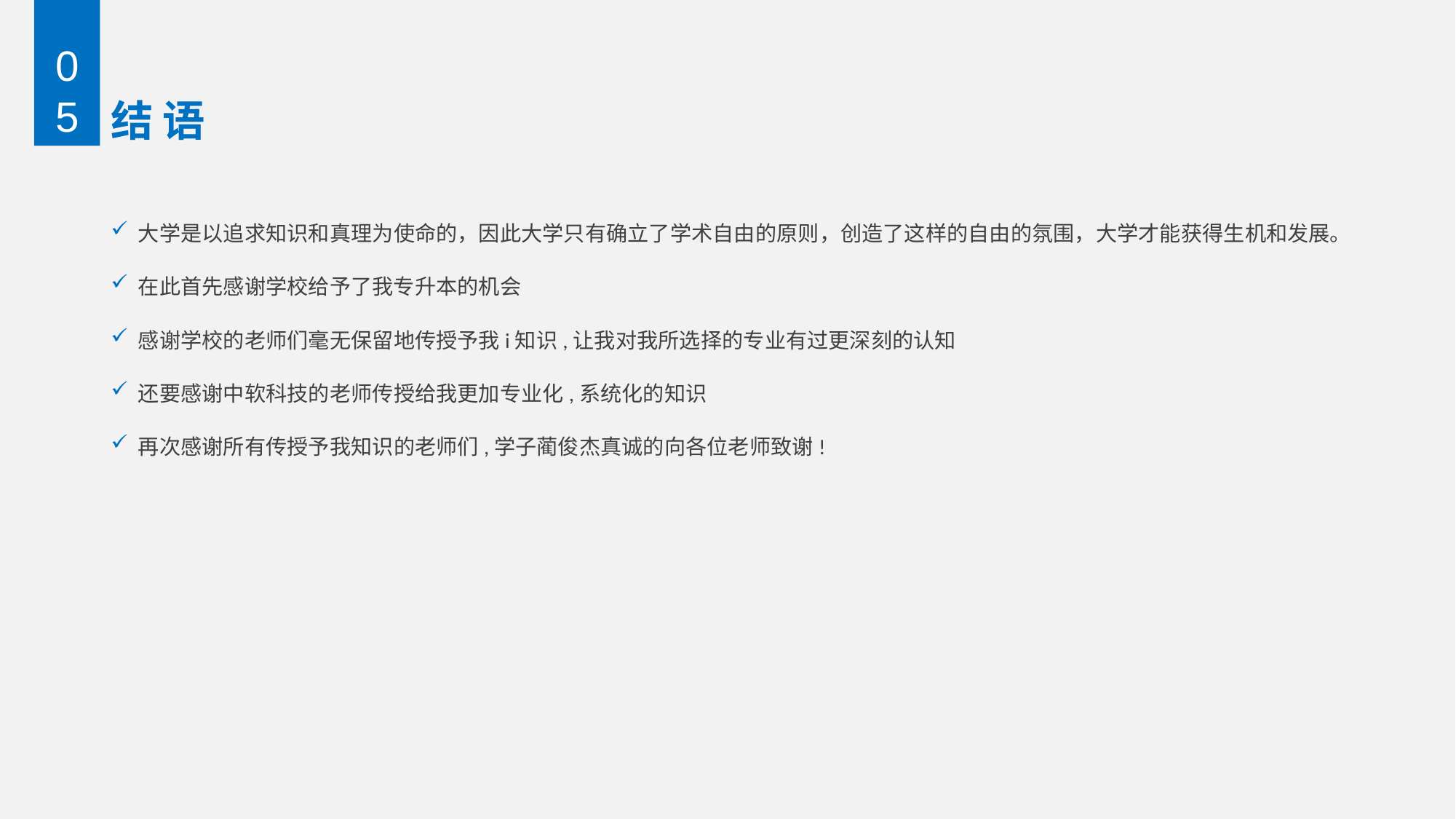

05
# 结 语
大学是以追求知识和真理为使命的，因此大学只有确立了学术自由的原则，创造了这样的自由的氛围，大学才能获得生机和发展。
在此首先感谢学校给予了我专升本的机会
感谢学校的老师们毫无保留地传授予我i知识,让我对我所选择的专业有过更深刻的认知
还要感谢中软科技的老师传授给我更加专业化,系统化的知识
再次感谢所有传授予我知识的老师们,学子蔺俊杰真诚的向各位老师致谢!